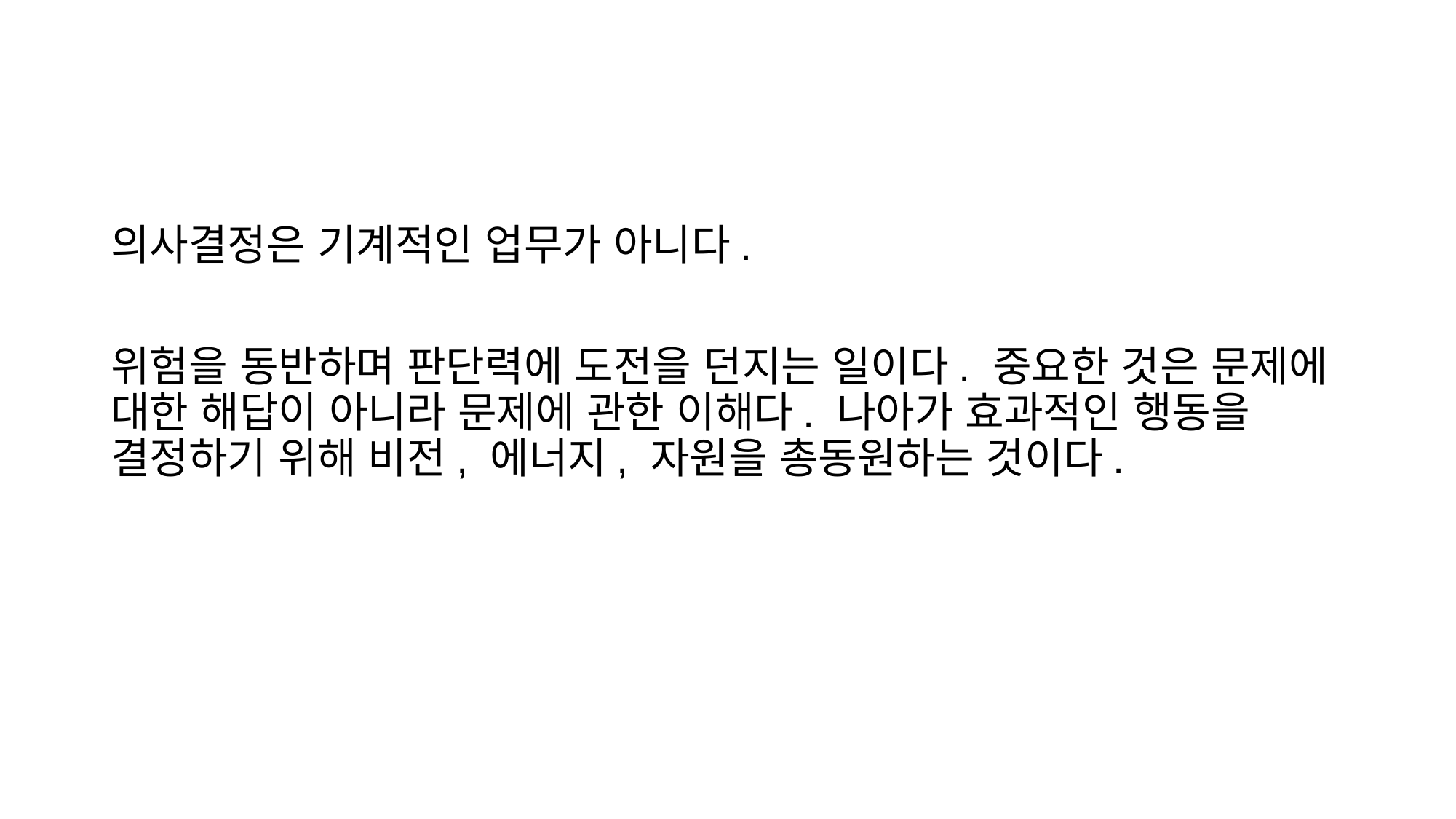

#
의사결정은 기계적인 업무가 아니다.

위험을 동반하며 판단력에 도전을 던지는 일이다. 중요한 것은 문제에 대한 해답이 아니라 문제에 관한 이해다. 나아가 효과적인 행동을 결정하기 위해 비전, 에너지, 자원을 총동원하는 것이다.